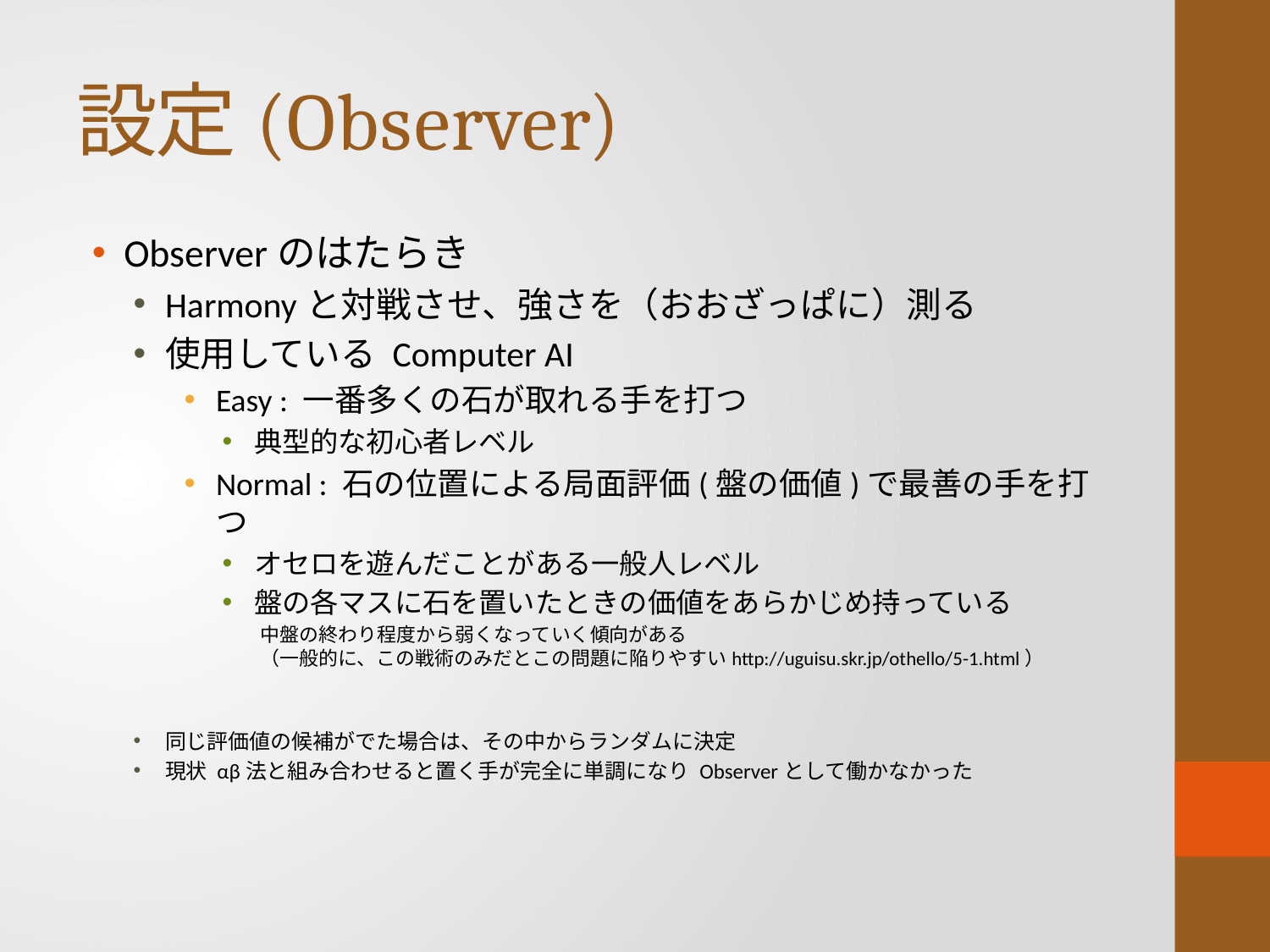

# 設定(Observer)
Observerのはたらき
Harmonyと対戦させ、強さを（おおざっぱに）測る
使用している Computer AI
Easy : 一番多くの石が取れる手を打つ
典型的な初心者レベル
Normal : 石の位置による局面評価(盤の価値)で最善の手を打つ
オセロを遊んだことがある一般人レベル
盤の各マスに石を置いたときの価値をあらかじめ持っている
中盤の終わり程度から弱くなっていく傾向がある
（一般的に、この戦術のみだとこの問題に陥りやすいhttp://uguisu.skr.jp/othello/5-1.html）

同じ評価値の候補がでた場合は、その中からランダムに決定
現状 αβ法と組み合わせると置く手が完全に単調になり Observerとして働かなかった